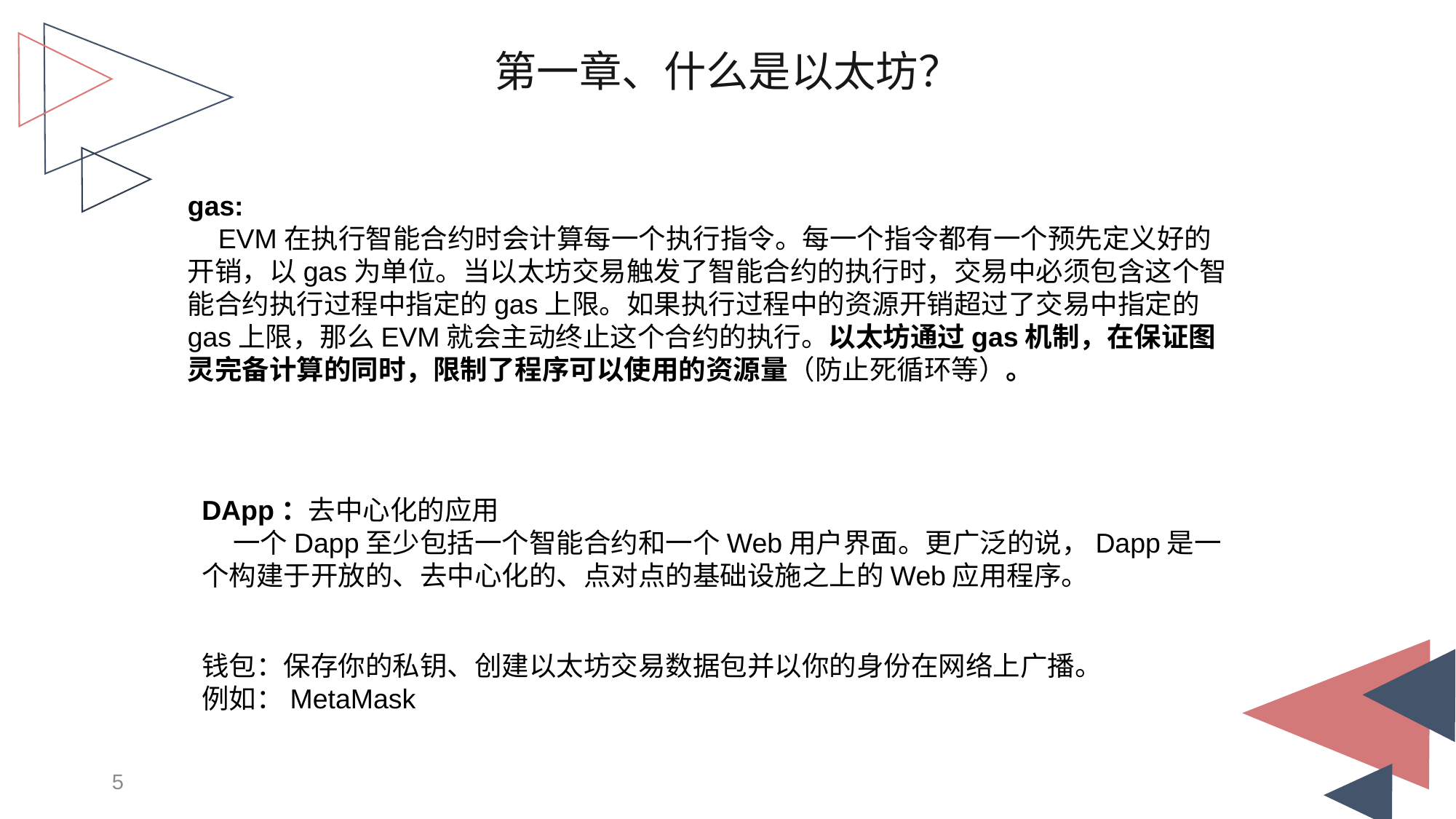

第一章、什么是以太坊？
gas:
    EVM在执行智能合约时会计算每一个执行指令。每一个指令都有一个预先定义好的开销，以gas为单位。当以太坊交易触发了智能合约的执行时，交易中必须包含这个智能合约执行过程中指定的gas上限。如果执行过程中的资源开销超过了交易中指定的gas上限，那么EVM就会主动终止这个合约的执行。以太坊通过gas机制，在保证图灵完备计算的同时，限制了程序可以使用的资源量（防止死循环等）。
语音转换
重放攻击
DApp：去中心化的应用
    一个Dapp至少包括一个智能合约和一个Web用户界面。更广泛的说，Dapp是一个构建于开放的、去中心化的、点对点的基础设施之上的Web应用程序。
钱包：保存你的私钥、创建以太坊交易数据包并以你的身份在网络上广播。
例如：MetaMask
5